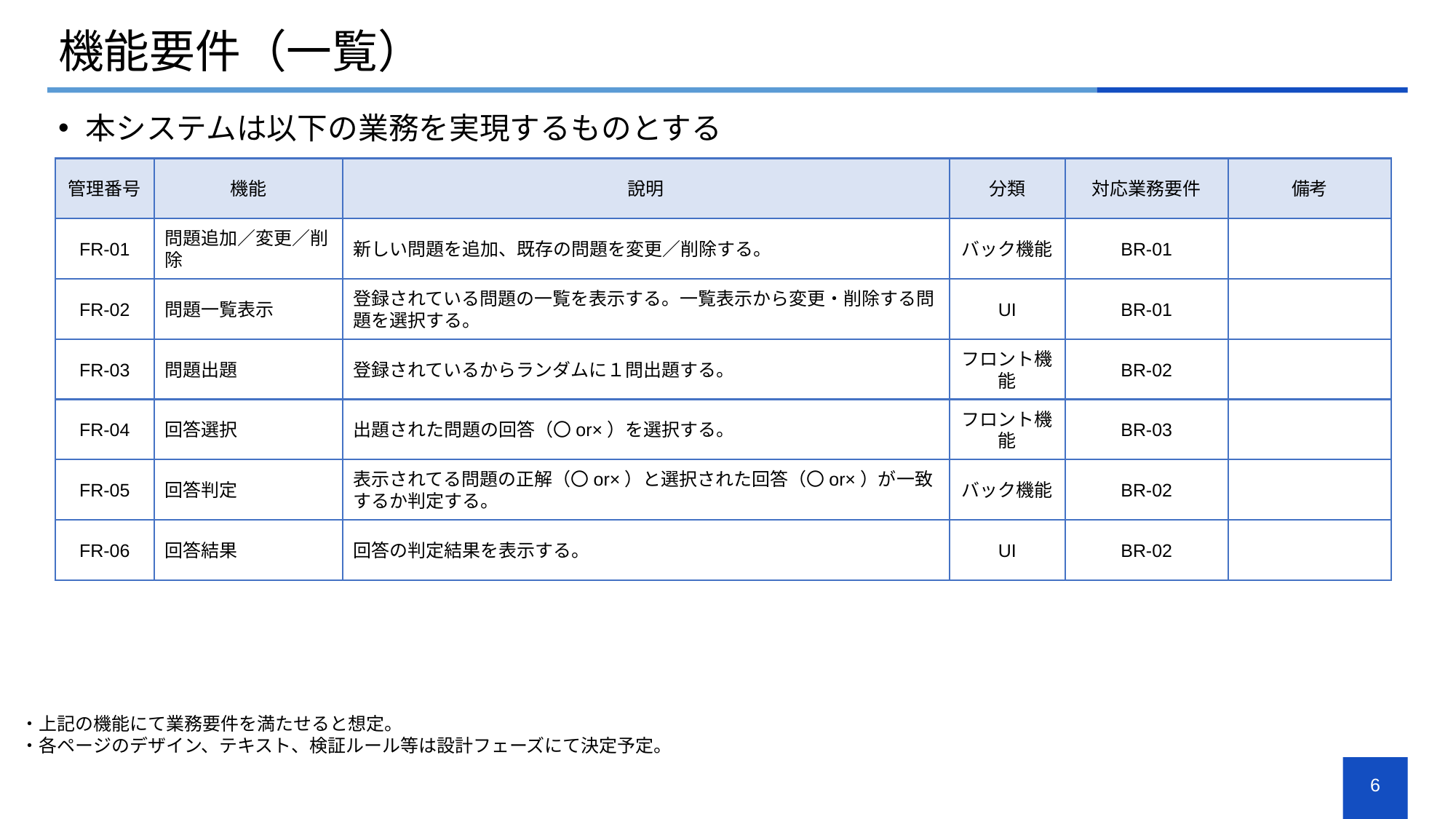

# 機能要件（一覧）
本システムは以下の業務を実現するものとする
管理番号
機能
說明
分類
対応業務要件
備考
FR-01
問題追加／変更／削除
新しい問題を追加、既存の問題を変更／削除する。
バック機能
BR-01

FR-02
問題一覧表示
登録されている問題の一覧を表示する。一覧表示から変更・削除する問題を選択する。
UI
BR-01

FR-03
問題出題
登録されているからランダムに１問出題する。
フロント機能
BR-02

FR-04
回答選択
出題された問題の回答（〇or×）を選択する。
フロント機能
BR-03

FR-05
回答判定
表示されてる問題の正解（〇or×）と選択された回答（〇or×）が一致するか判定する。
バック機能
BR-02

FR-06
回答結果
回答の判定結果を表示する。
UI
BR-02

・上記の機能にて業務要件を満たせると想定。
・各ページのデザイン、テキスト、検証ルール等は設計フェーズにて決定予定。
6